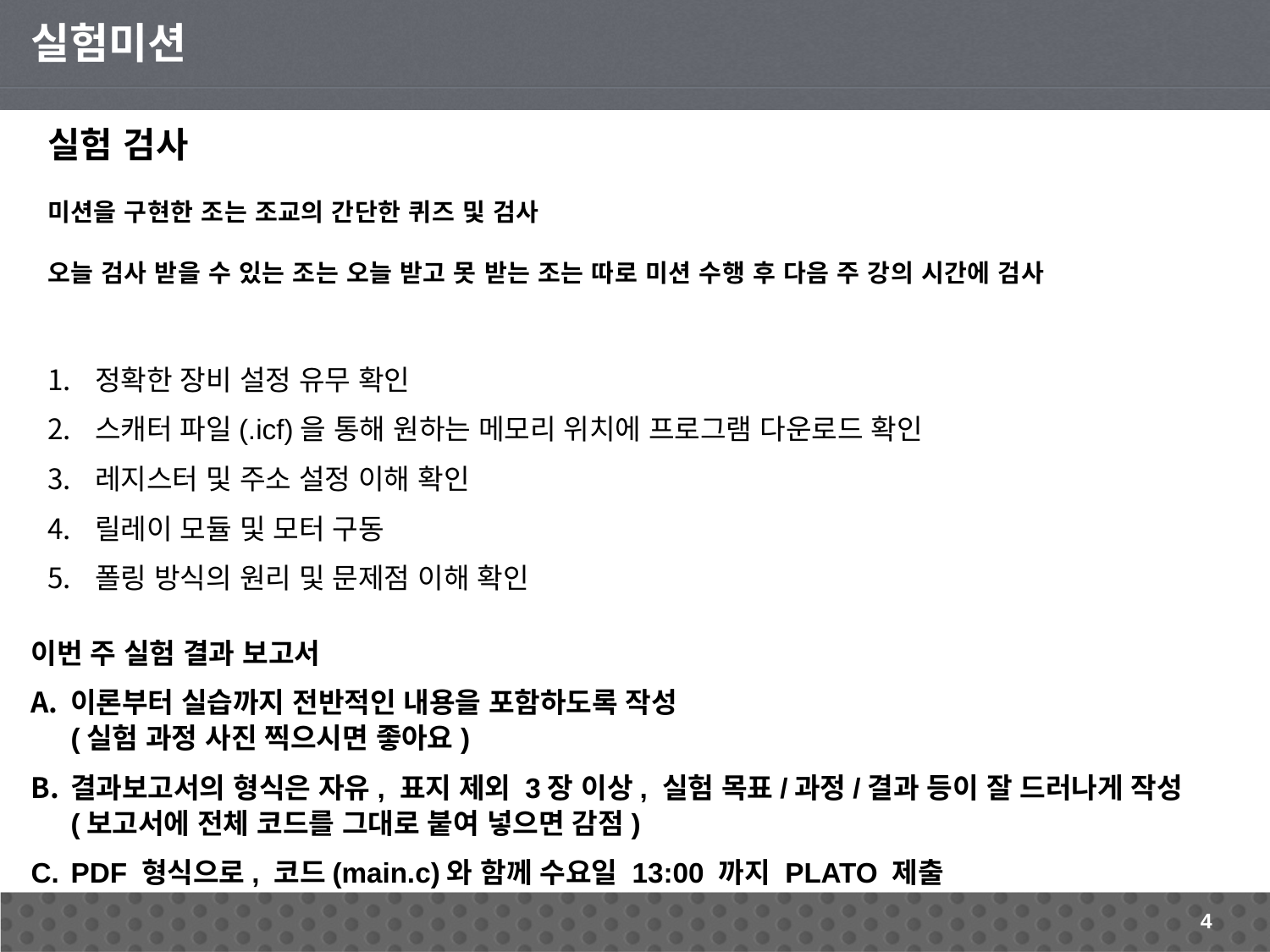

실험미션
실험 검사
미션을 구현한 조는 조교의 간단한 퀴즈 및 검사
오늘 검사 받을 수 있는 조는 오늘 받고 못 받는 조는 따로 미션 수행 후 다음 주 강의 시간에 검사

정확한 장비 설정 유무 확인
스캐터 파일(.icf)을 통해 원하는 메모리 위치에 프로그램 다운로드 확인
레지스터 및 주소 설정 이해 확인
릴레이 모듈 및 모터 구동
폴링 방식의 원리 및 문제점 이해 확인
이번 주 실험 결과 보고서
이론부터 실습까지 전반적인 내용을 포함하도록 작성
(실험 과정 사진 찍으시면 좋아요)
결과보고서의 형식은 자유, 표지 제외 3장 이상, 실험 목표/과정/결과 등이 잘 드러나게 작성
(보고서에 전체 코드를 그대로 붙여 넣으면 감점)
PDF 형식으로, 코드(main.c)와 함께 수요일 13:00 까지 PLATO 제출
4